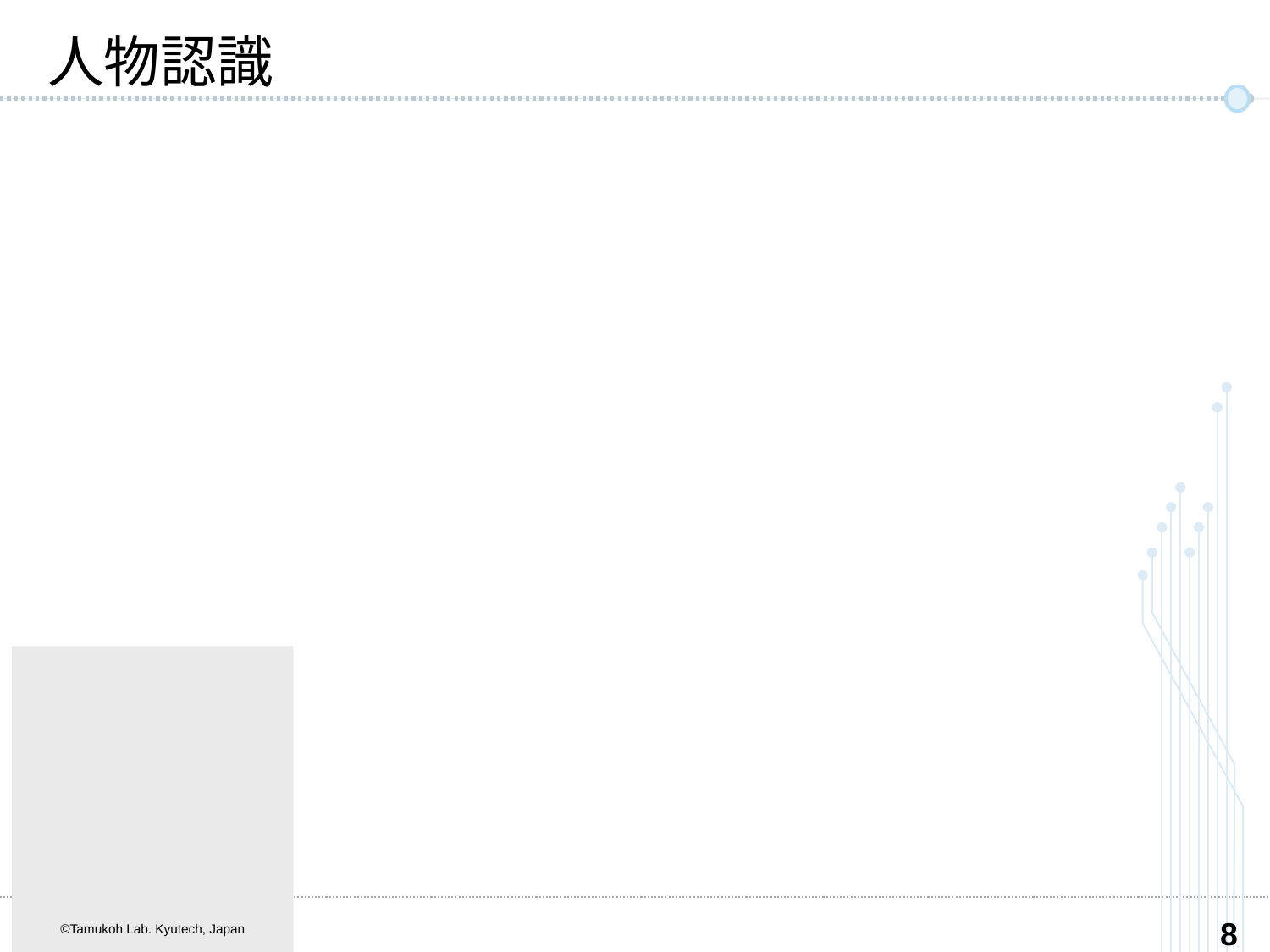

# 人物認識
©Tamukoh Lab. Kyutech, Japan
8